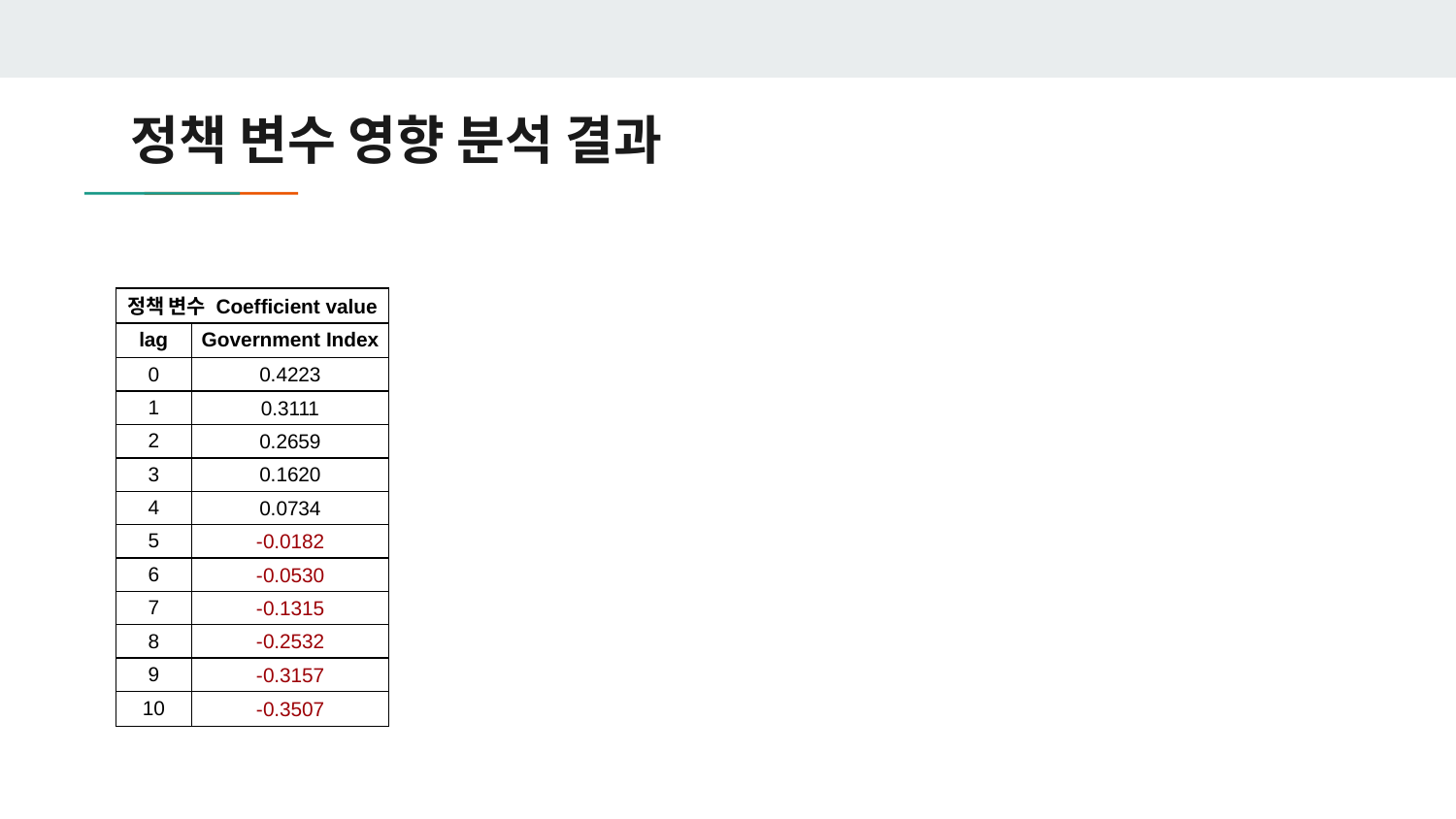

# 정책 변수 영향 분석 결과
| 정책 변수 Coefficient value |  |
| --- | --- |
| lag | Government Index |
| 0 | 0.4223 |
| 1 | 0.3111 |
| 2 | 0.2659 |
| 3 | 0.1620 |
| 4 | 0.0734 |
| 5 | -0.0182 |
| 6 | -0.0530 |
| 7 | -0.1315 |
| 8 | -0.2532 |
| 9 | -0.3157 |
| 10 | -0.3507 |